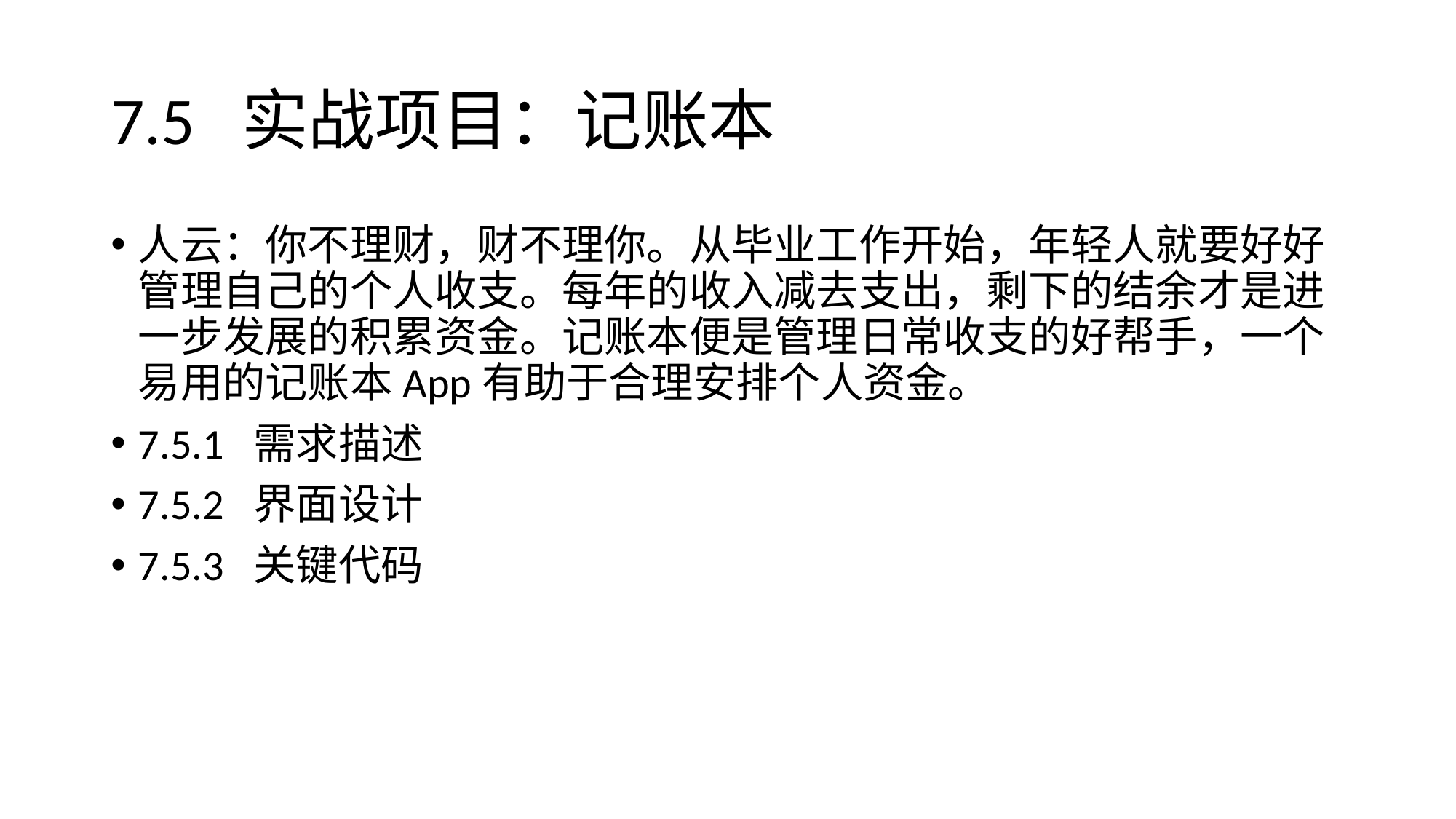

# 7.5  实战项目：记账本
人云：你不理财，财不理你。从毕业工作开始，年轻人就要好好管理自己的个人收支。每年的收入减去支出，剩下的结余才是进一步发展的积累资金。记账本便是管理日常收支的好帮手，一个易用的记账本App有助于合理安排个人资金。
7.5.1  需求描述
7.5.2  界面设计
7.5.3  关键代码